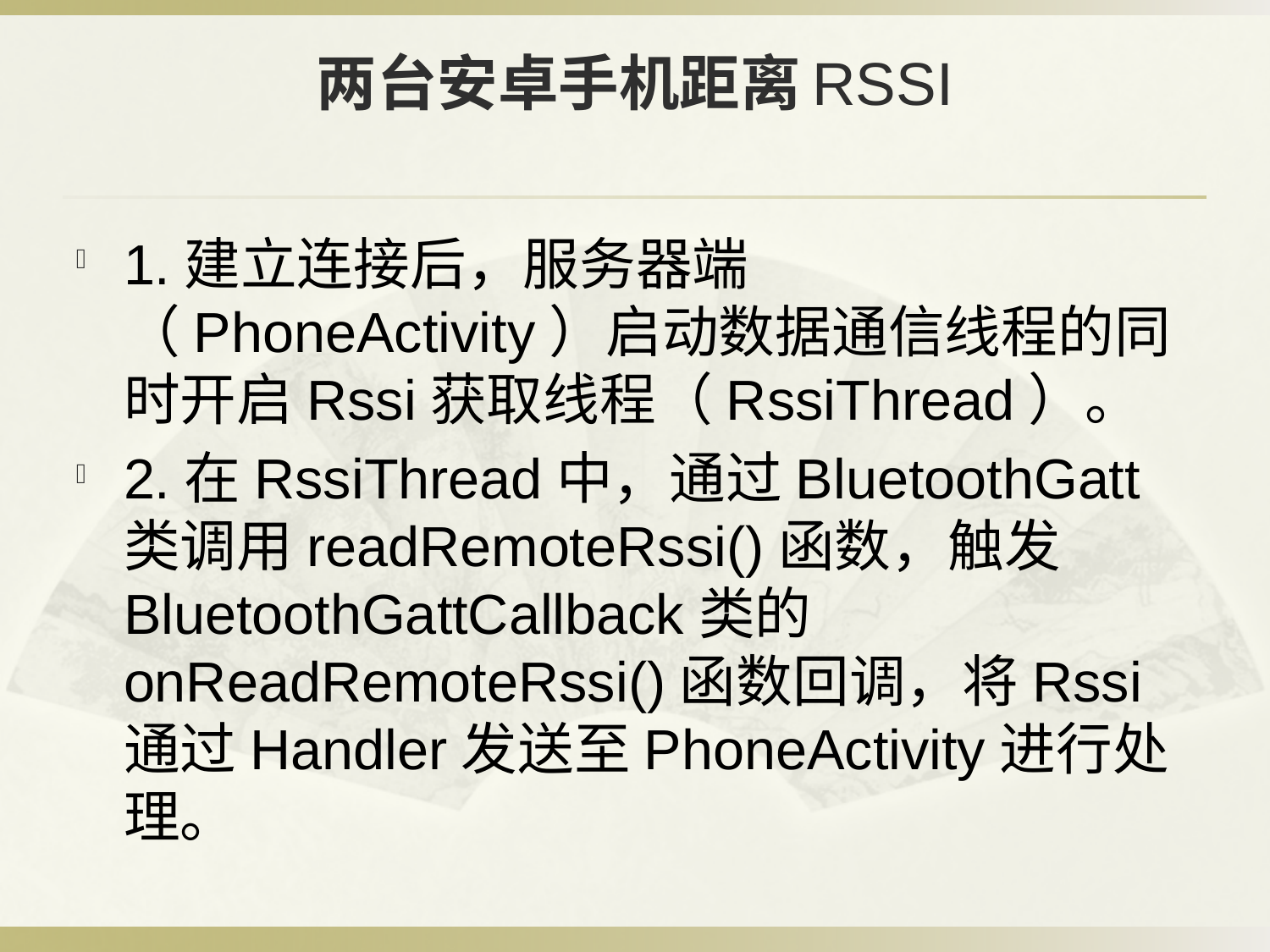

# 两台安卓手机距离RSSI
1.建立连接后，服务器端（PhoneActivity）启动数据通信线程的同时开启Rssi获取线程（RssiThread）。
2.在RssiThread中，通过BluetoothGatt类调用readRemoteRssi()函数，触发BluetoothGattCallback类的onReadRemoteRssi()函数回调，将Rssi通过Handler发送至PhoneActivity进行处理。